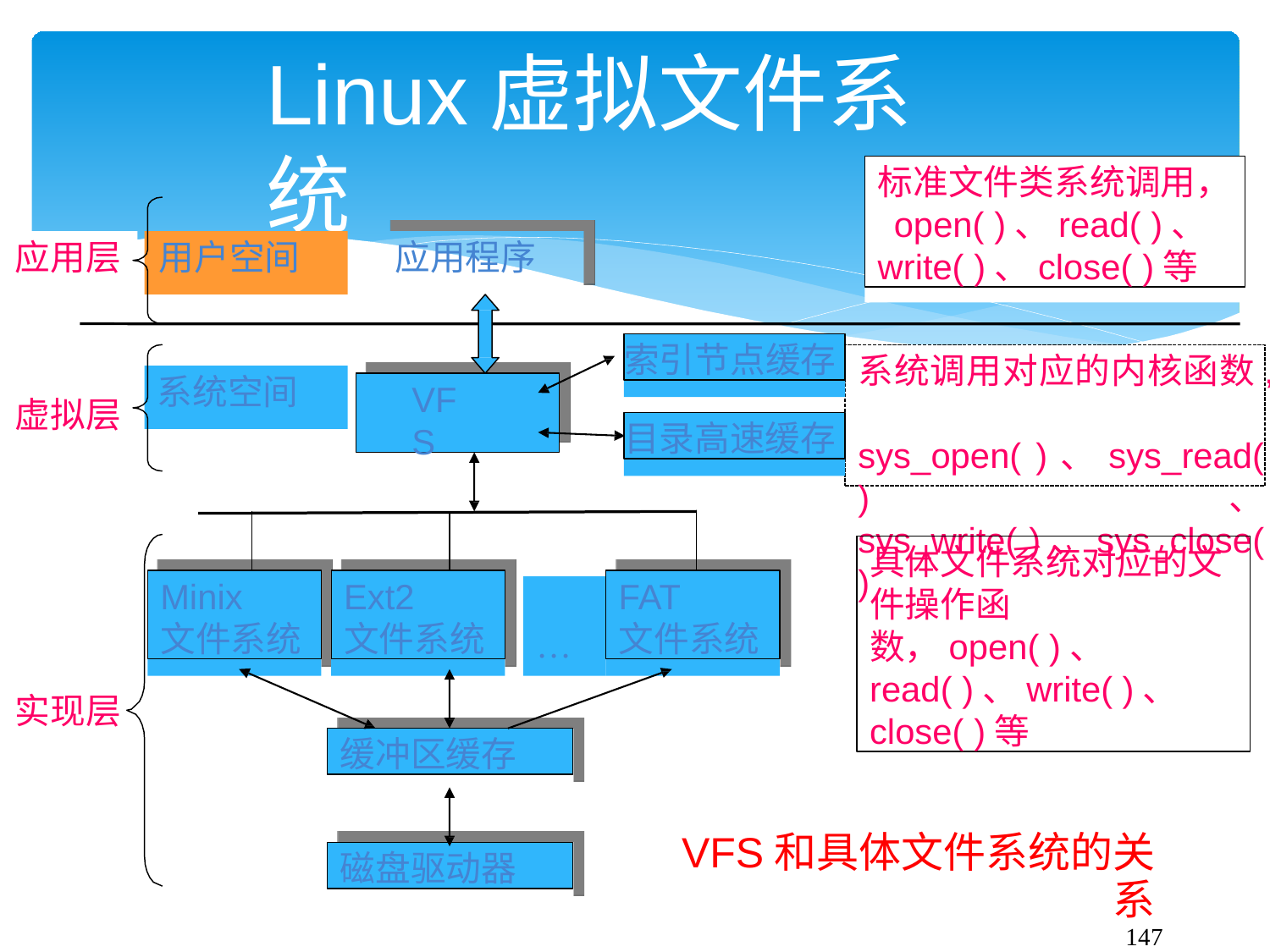

# Linux虚拟文件系统

标准文件类系统调用，  open( )、read( )、 write( )、close( )等

应用层	用户空间	应用程序

索引节点缓存

系统调用对应的内核函数,  sys_open( )、sys_read( )、 sys_write( )、sys_close( )

系统空间

VFS

虚拟层

目录高速缓存

具体文件系统对应的文 件操作函数，open( )、 read( )、write( )、 close( )等

Minix
文件系统

Ext2
文件系统

FAT
文件系统

…

实现层

缓冲区缓存

VFS和具体文件系统的关系
147

磁盘驱动器